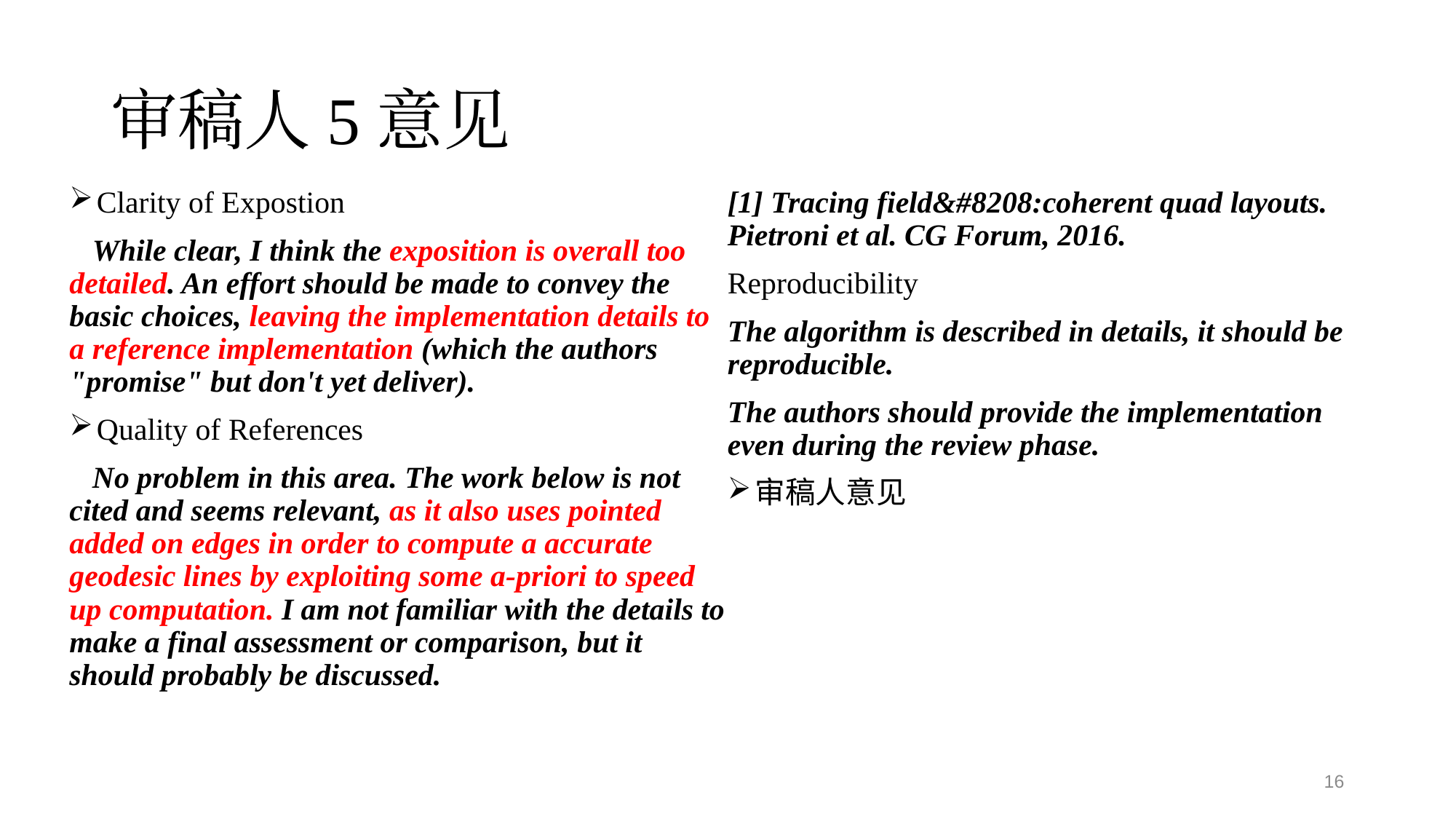

# 审稿人5意见
Clarity of Expostion
   While clear, I think the exposition is overall too detailed. An effort should be made to convey the basic choices, leaving the implementation details to a reference implementation (which the authors "promise" but don't yet deliver).
Quality of References
   No problem in this area. The work below is not cited and seems relevant, as it also uses pointed added on edges in order to compute a accurate geodesic lines by exploiting some a-priori to speed up computation. I am not familiar with the details to make a final assessment or comparison, but it should probably be discussed.
[1] Tracing field&#8208:coherent quad layouts. Pietroni et al. CG Forum, 2016.
Reproducibility
The algorithm is described in details, it should be reproducible.
The authors should provide the implementation even during the review phase.
审稿人意见

16